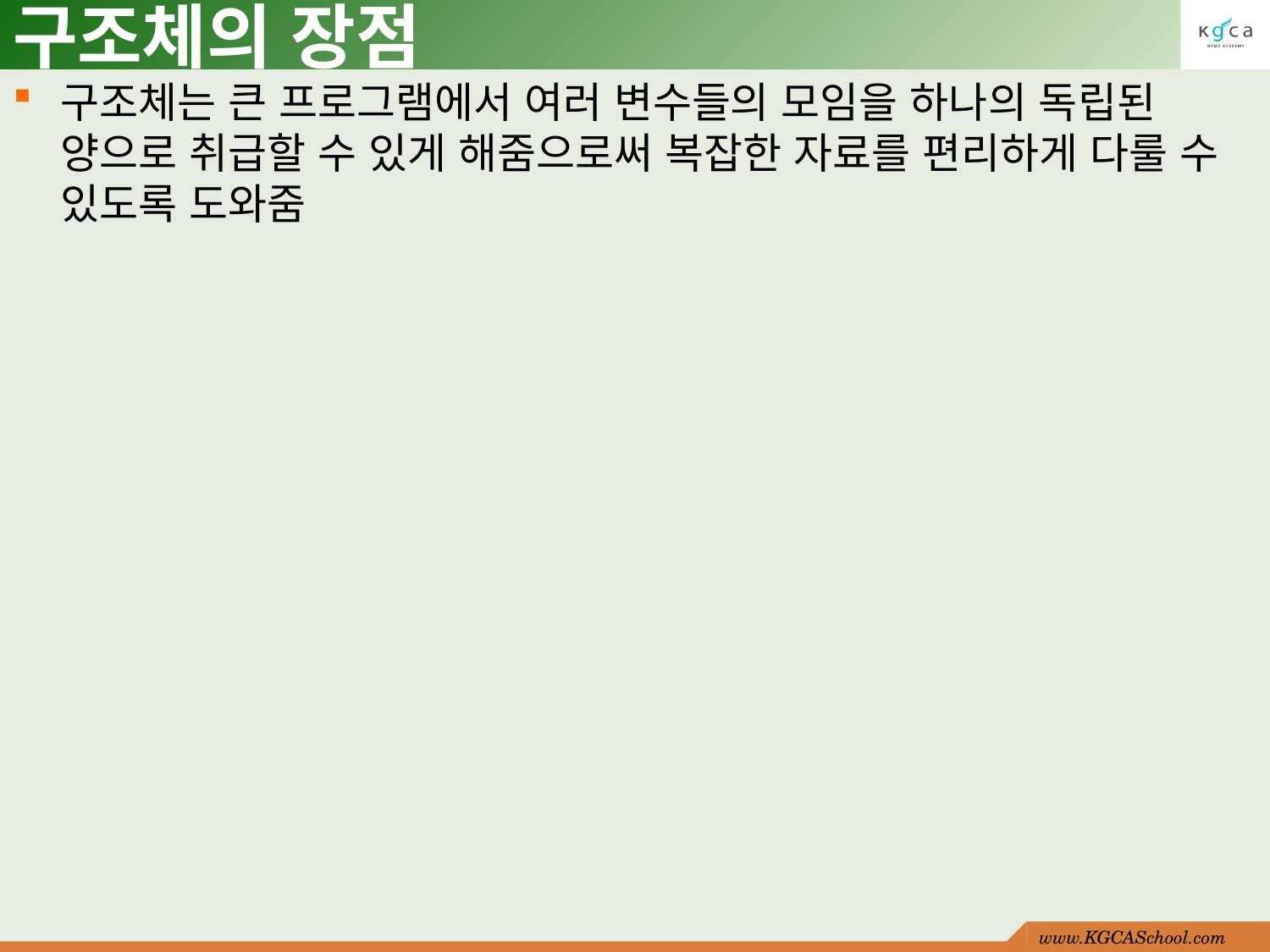

# 구조체의 장점
구조체는 큰 프로그램에서 여러 변수들의 모임을 하나의 독립된 양으로 취급할 수 있게 해줌으로써 복잡한 자료를 편리하게 다룰 수 있도록 도와줌